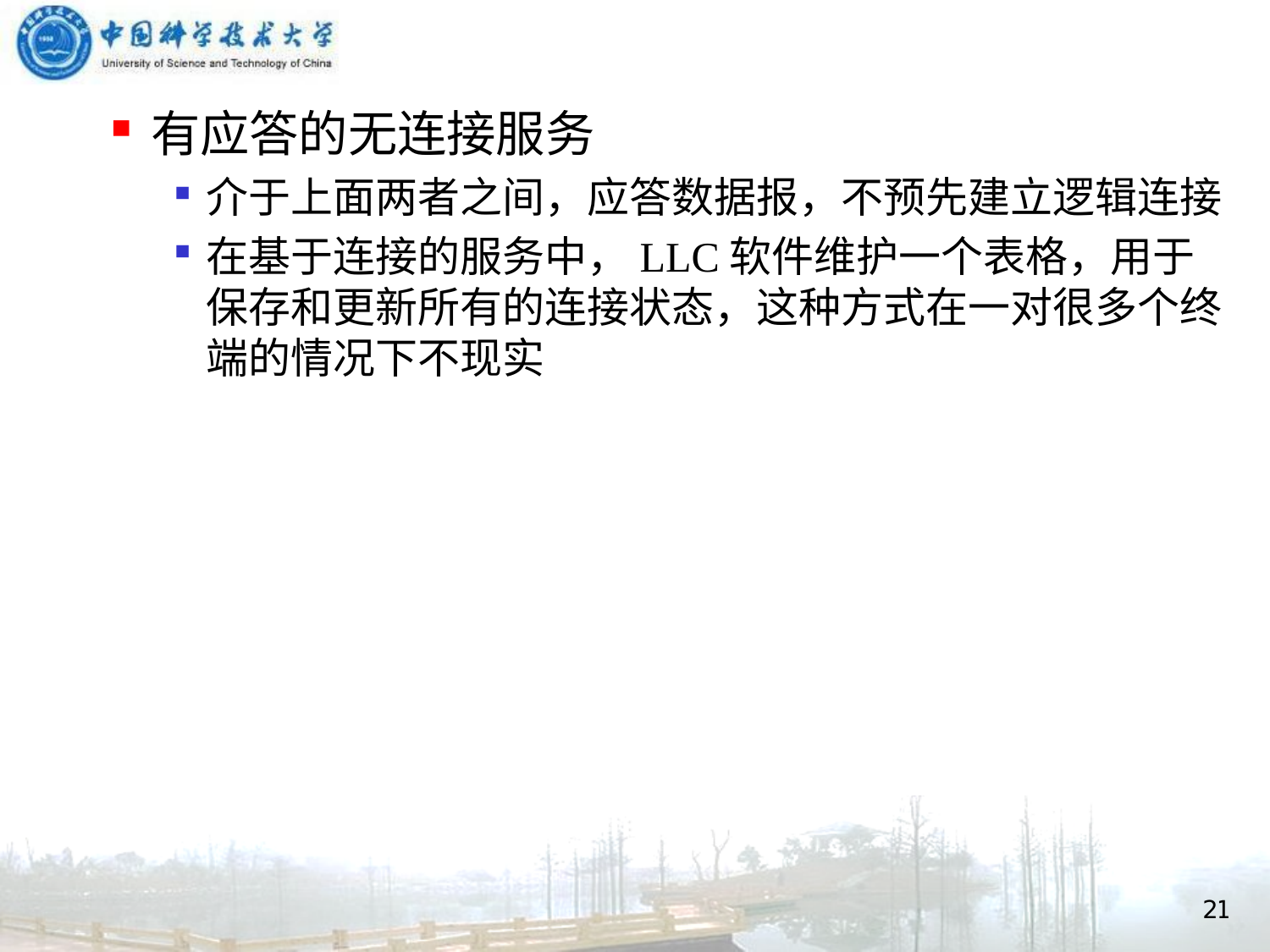

有应答的无连接服务
介于上面两者之间，应答数据报，不预先建立逻辑连接
在基于连接的服务中，LLC软件维护一个表格，用于保存和更新所有的连接状态，这种方式在一对很多个终端的情况下不现实

21